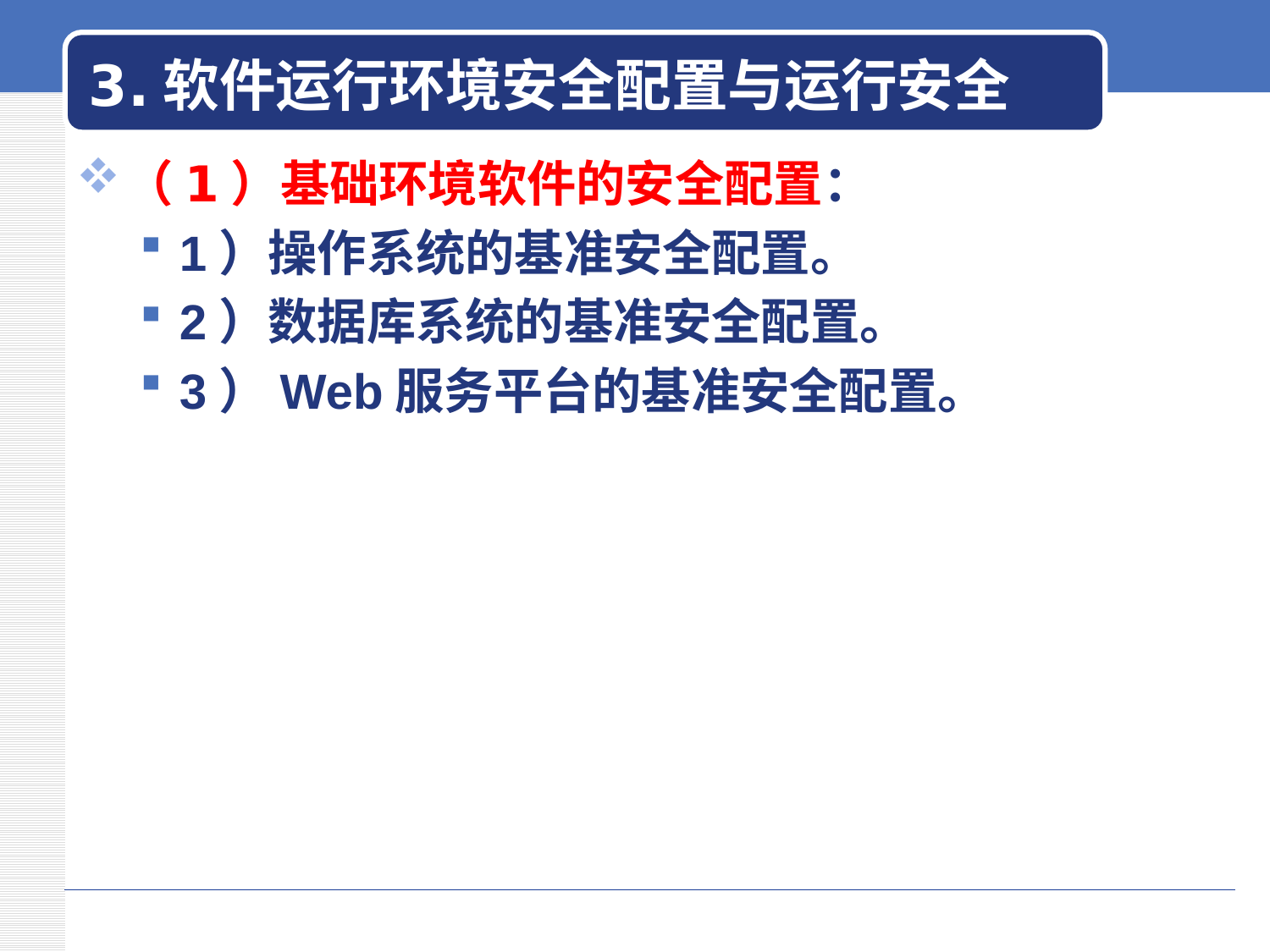

# 3.软件运行环境安全配置与运行安全
（1）基础环境软件的安全配置：
1）操作系统的基准安全配置。
2）数据库系统的基准安全配置。
3）Web服务平台的基准安全配置。